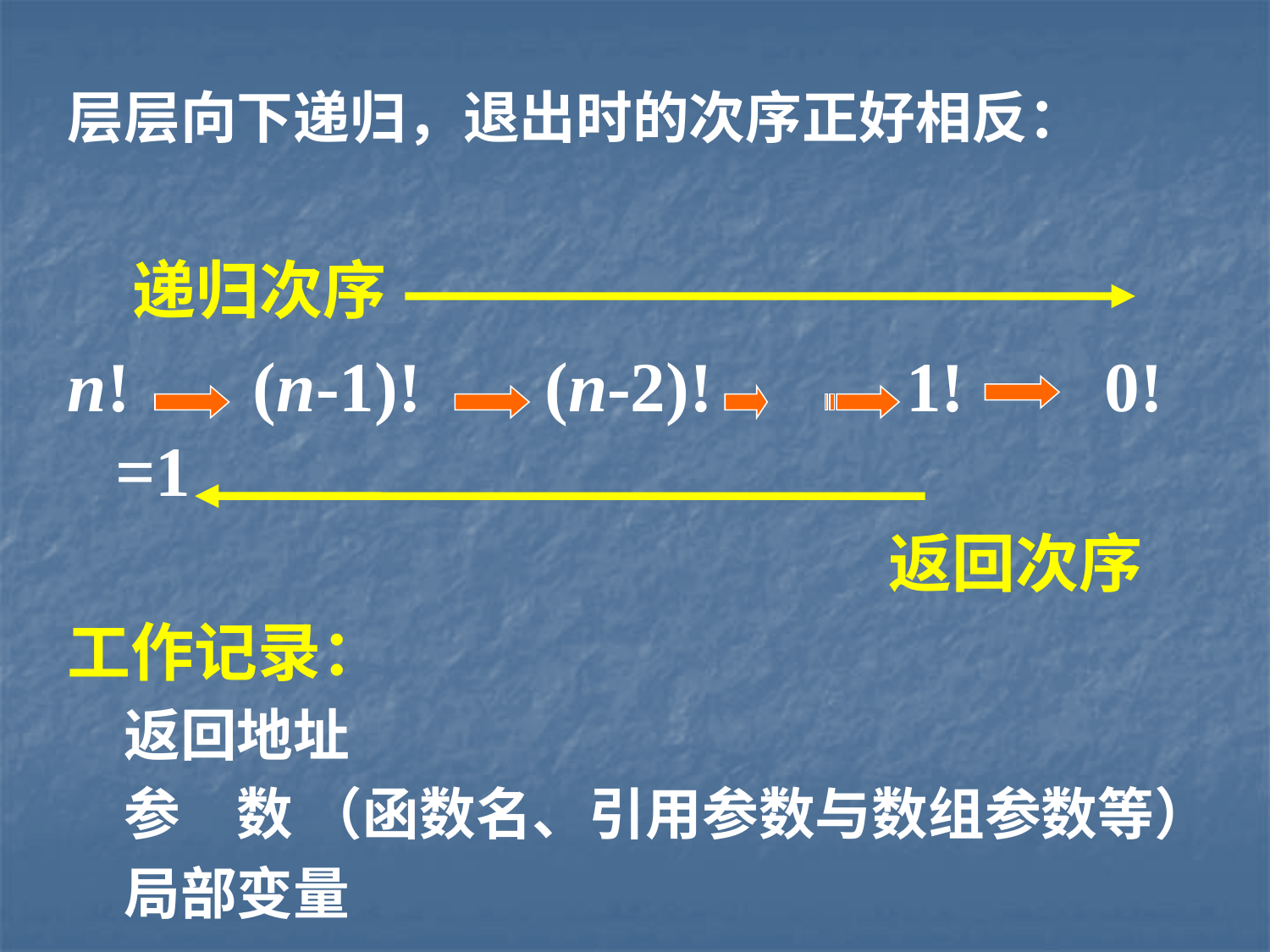

层层向下递归，退出时的次序正好相反：

   递归次序
n!       (n-1)!       (n-2)!           1!  　0!=1
                                                        返回次序
工作记录：
　返回地址
　参　数 （函数名、引用参数与数组参数等）
　局部变量